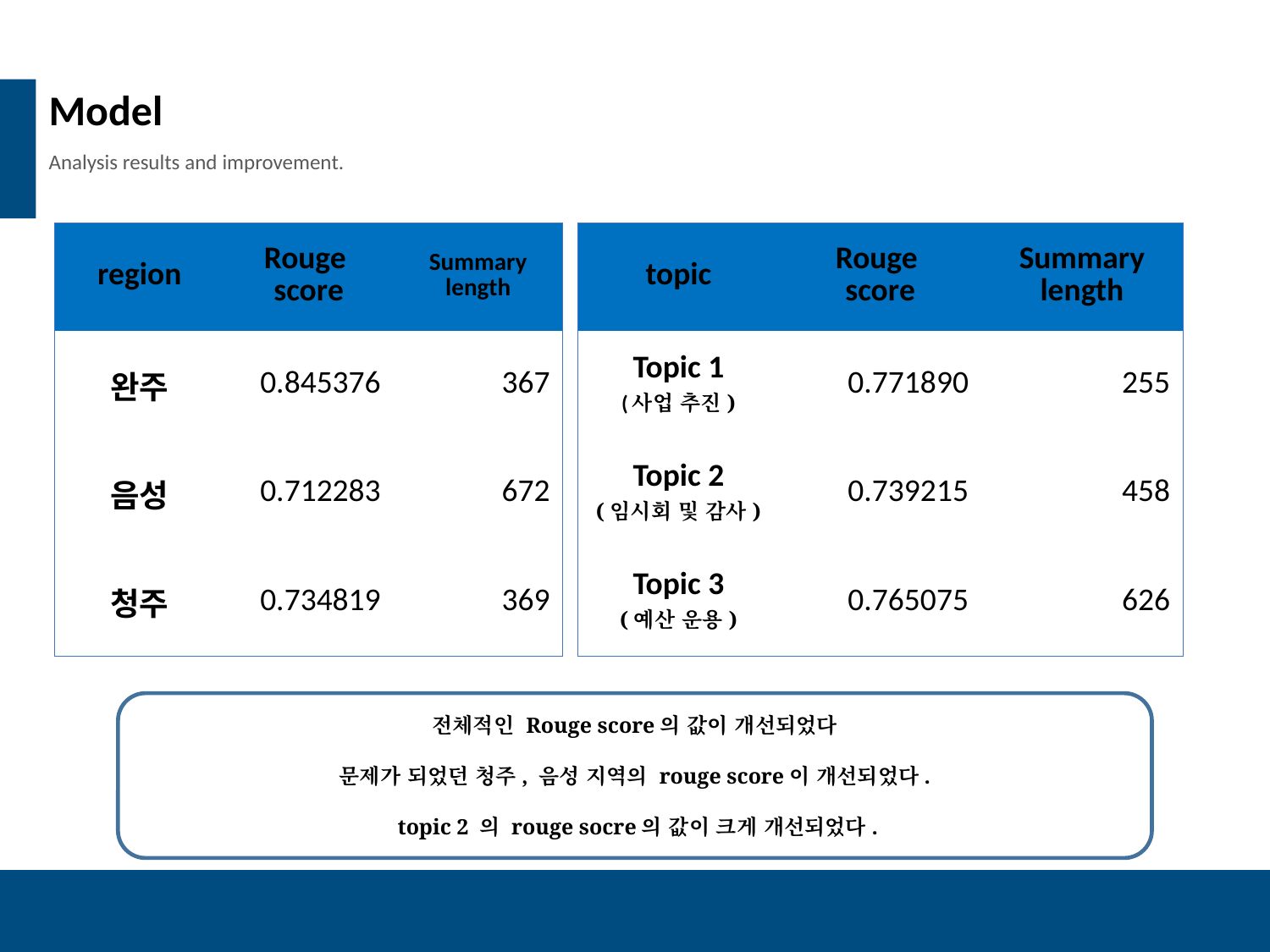

Model
Analysis results and improvement.
| region | Rouge score | Summary length |
| --- | --- | --- |
| 완주 | 0.845376 | 367 |
| 음성 | 0.712283 | 672 |
| 청주 | 0.734819 | 369 |
| topic | Rouge score | Summary length |
| --- | --- | --- |
| Topic 1 (사업 추진) | 0.771890 | 255 |
| Topic 2 (임시회 및 감사) | 0.739215 | 458 |
| Topic 3 (예산 운용) | 0.765075 | 626 |
전체적인 Rouge score의 값이 개선되었다

문제가 되었던 청주, 음성 지역의 rouge score이 개선되었다.

 topic 2 의 rouge socre의 값이 크게 개선되었다.